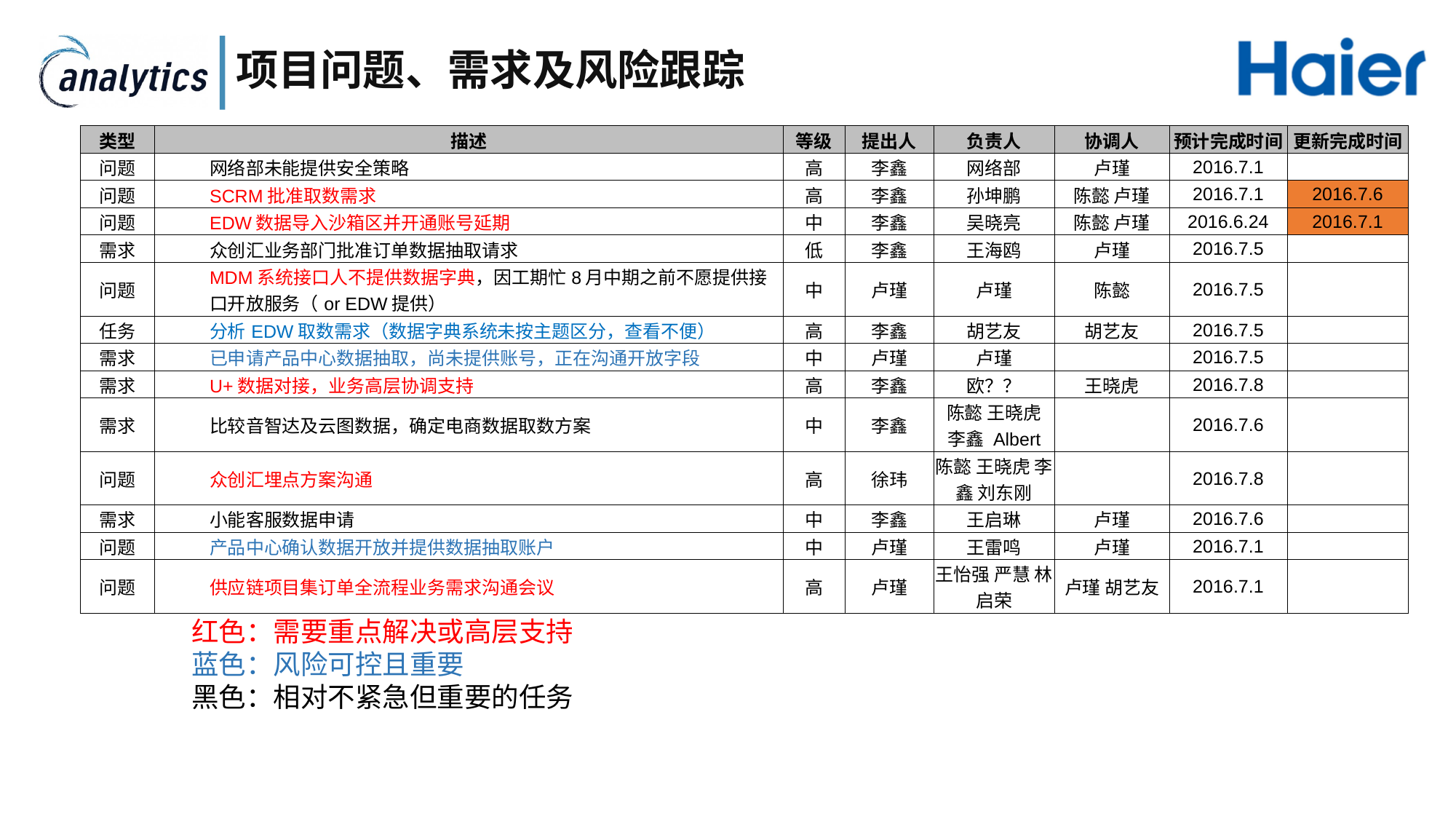

# 项目问题、需求及风险跟踪
| 类型 | 描述 | 等级 | 提出人 | 负责人 | 协调人 | 预计完成时间 | 更新完成时间 |
| --- | --- | --- | --- | --- | --- | --- | --- |
| 问题 | 网络部未能提供安全策略 | 高 | 李鑫 | 网络部 | 卢瑾 | 2016.7.1 |  |
| 问题 | SCRM批准取数需求 | 高 | 李鑫 | 孙坤鹏 | 陈懿 卢瑾 | 2016.7.1 | 2016.7.6 |
| 问题 | EDW数据导入沙箱区并开通账号延期 | 中 | 李鑫 | 吴晓亮 | 陈懿 卢瑾 | 2016.6.24 | 2016.7.1 |
| 需求 | 众创汇业务部门批准订单数据抽取请求 | 低 | 李鑫 | 王海鸥 | 卢瑾 | 2016.7.5 |  |
| 问题 | MDM系统接口人不提供数据字典，因工期忙8月中期之前不愿提供接口开放服务（or EDW提供） | 中 | 卢瑾 | 卢瑾 | 陈懿 | 2016.7.5 |  |
| 任务 | 分析EDW取数需求（数据字典系统未按主题区分，查看不便） | 高 | 李鑫 | 胡艺友 | 胡艺友 | 2016.7.5 |  |
| 需求 | 已申请产品中心数据抽取，尚未提供账号，正在沟通开放字段 | 中 | 卢瑾 | 卢瑾 |  | 2016.7.5 |  |
| 需求 | U+数据对接，业务高层协调支持 | 高 | 李鑫 | 欧？？ | 王晓虎 | 2016.7.8 |  |
| 需求 | 比较音智达及云图数据，确定电商数据取数方案 | 中 | 李鑫 | 陈懿 王晓虎 李鑫 Albert |  | 2016.7.6 |  |
| 问题 | 众创汇埋点方案沟通 | 高 | 徐玮 | 陈懿 王晓虎 李鑫 刘东刚 |  | 2016.7.8 |  |
| 需求 | 小能客服数据申请 | 中 | 李鑫 | 王启琳 | 卢瑾 | 2016.7.6 |  |
| 问题 | 产品中心确认数据开放并提供数据抽取账户 | 中 | 卢瑾 | 王雷鸣 | 卢瑾 | 2016.7.1 |  |
| 问题 | 供应链项目集订单全流程业务需求沟通会议 | 高 | 卢瑾 | 王怡强 严慧 林启荣 | 卢瑾 胡艺友 | 2016.7.1 |  |
红色：需要重点解决或高层支持
蓝色：风险可控且重要
黑色：相对不紧急但重要的任务